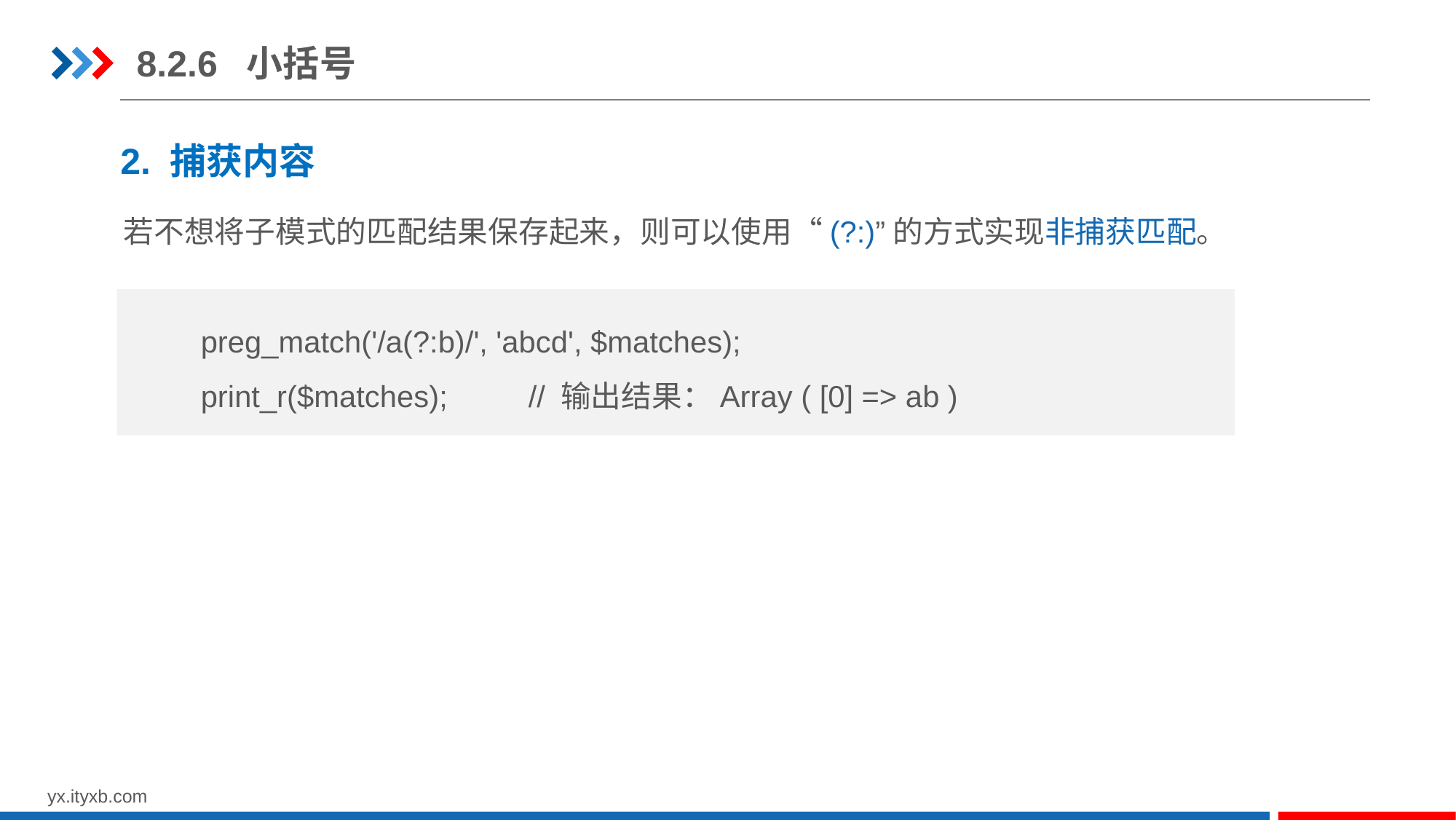

8.2.6  小括号
2. 捕获内容
若不想将子模式的匹配结果保存起来，则可以使用“(?:)”的方式实现非捕获匹配。

preg_match('/a(?:b)/', 'abcd', $matches);
print_r($matches); 	// 输出结果：Array ( [0] => ab )